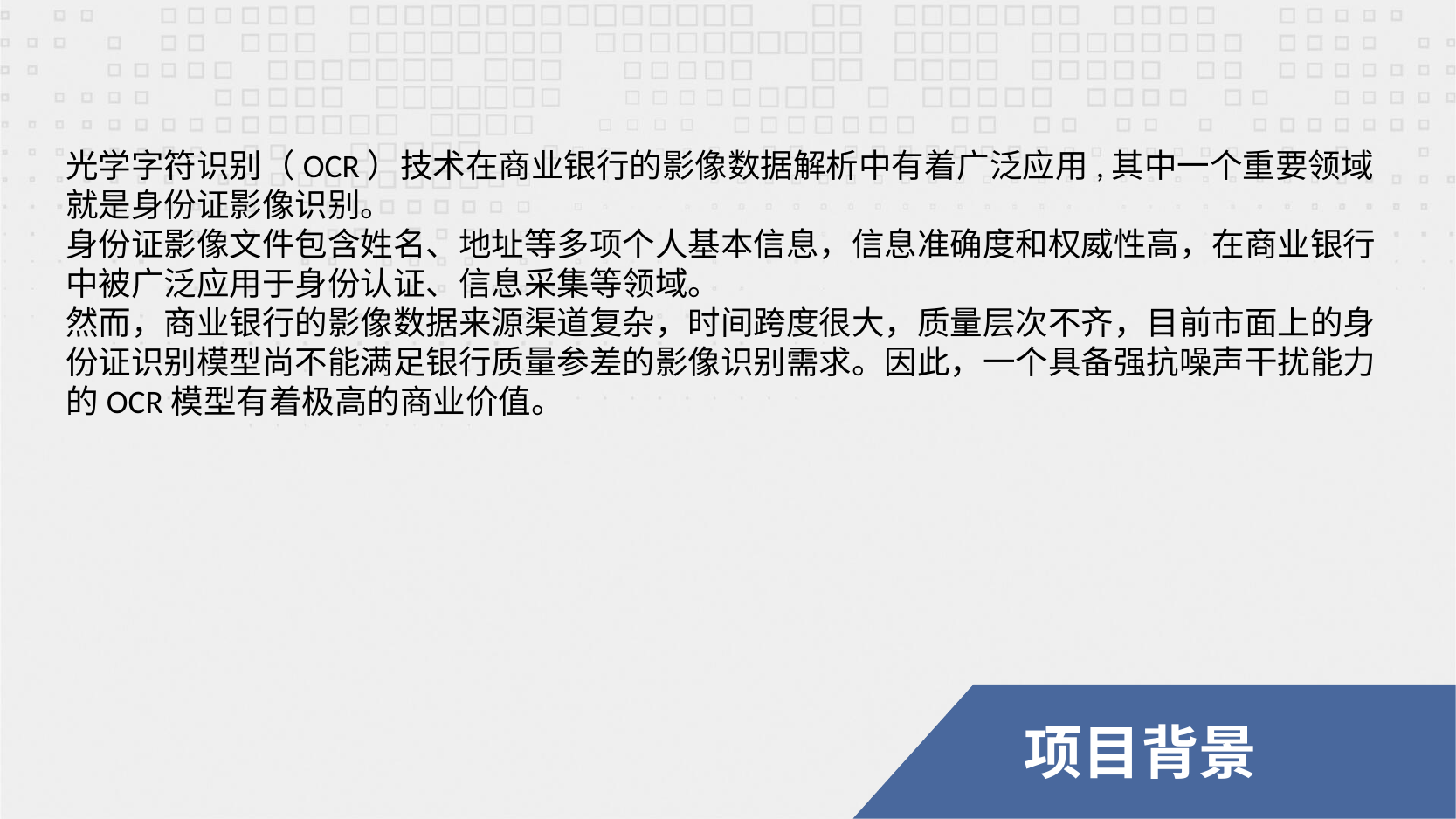

光学字符识别（OCR）技术在商业银行的影像数据解析中有着广泛应用,其中一个重要领域就是身份证影像识别。
身份证影像文件包含姓名、地址等多项个人基本信息，信息准确度和权威性高，在商业银行中被广泛应用于身份认证、信息采集等领域。
然而，商业银行的影像数据来源渠道复杂，时间跨度很大，质量层次不齐，目前市面上的身份证识别模型尚不能满足银行质量参差的影像识别需求。因此，一个具备强抗噪声干扰能力的OCR模型有着极高的商业价值。

项目背景